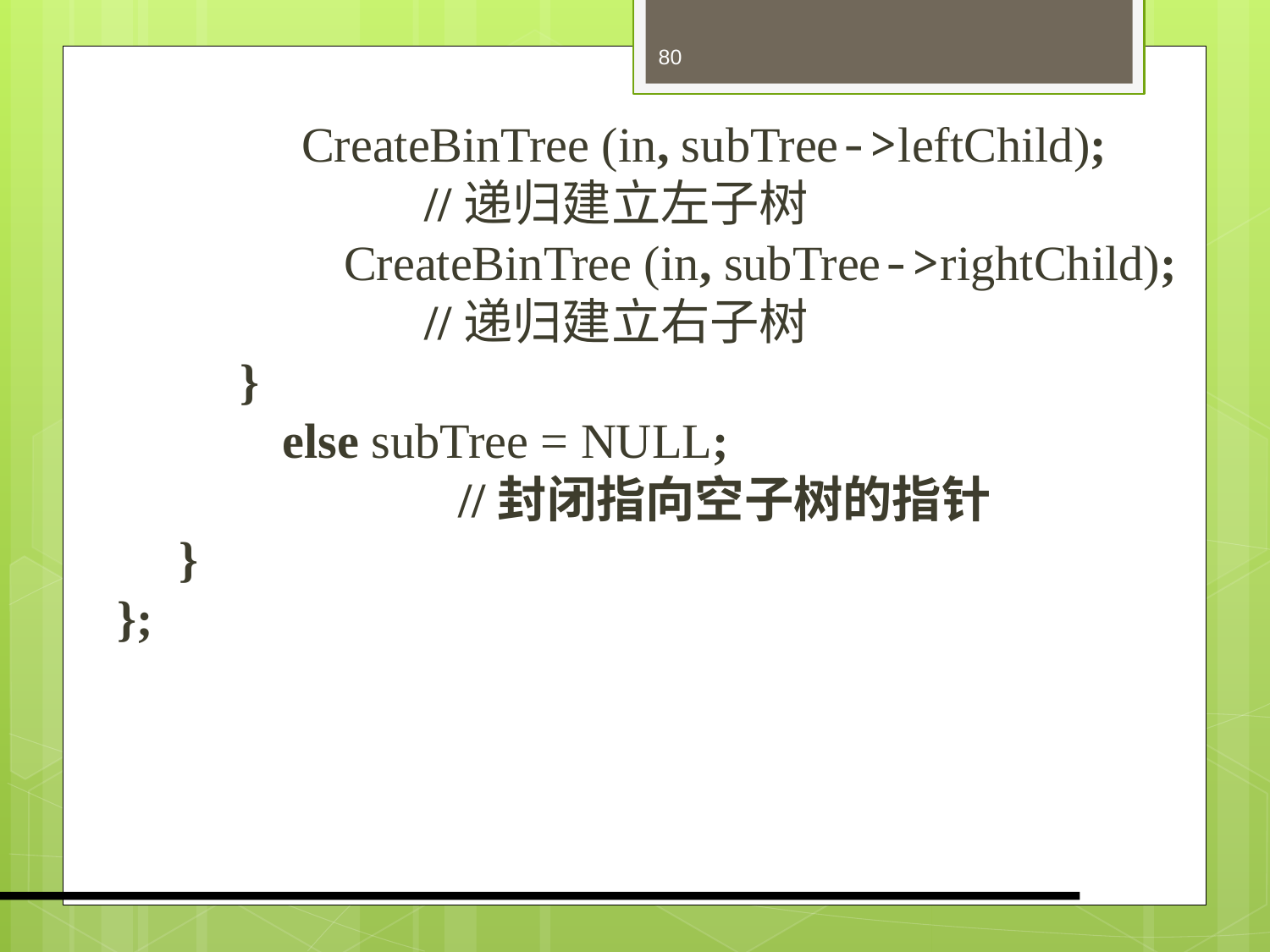

80
               CreateBinTree (in, subTree->leftChild);
                         //递归建立左子树
		     CreateBinTree (in, subTree->rightChild);
                         //递归建立右子树
          }
 		else subTree = NULL;						    //封闭指向空子树的指针
     }
};